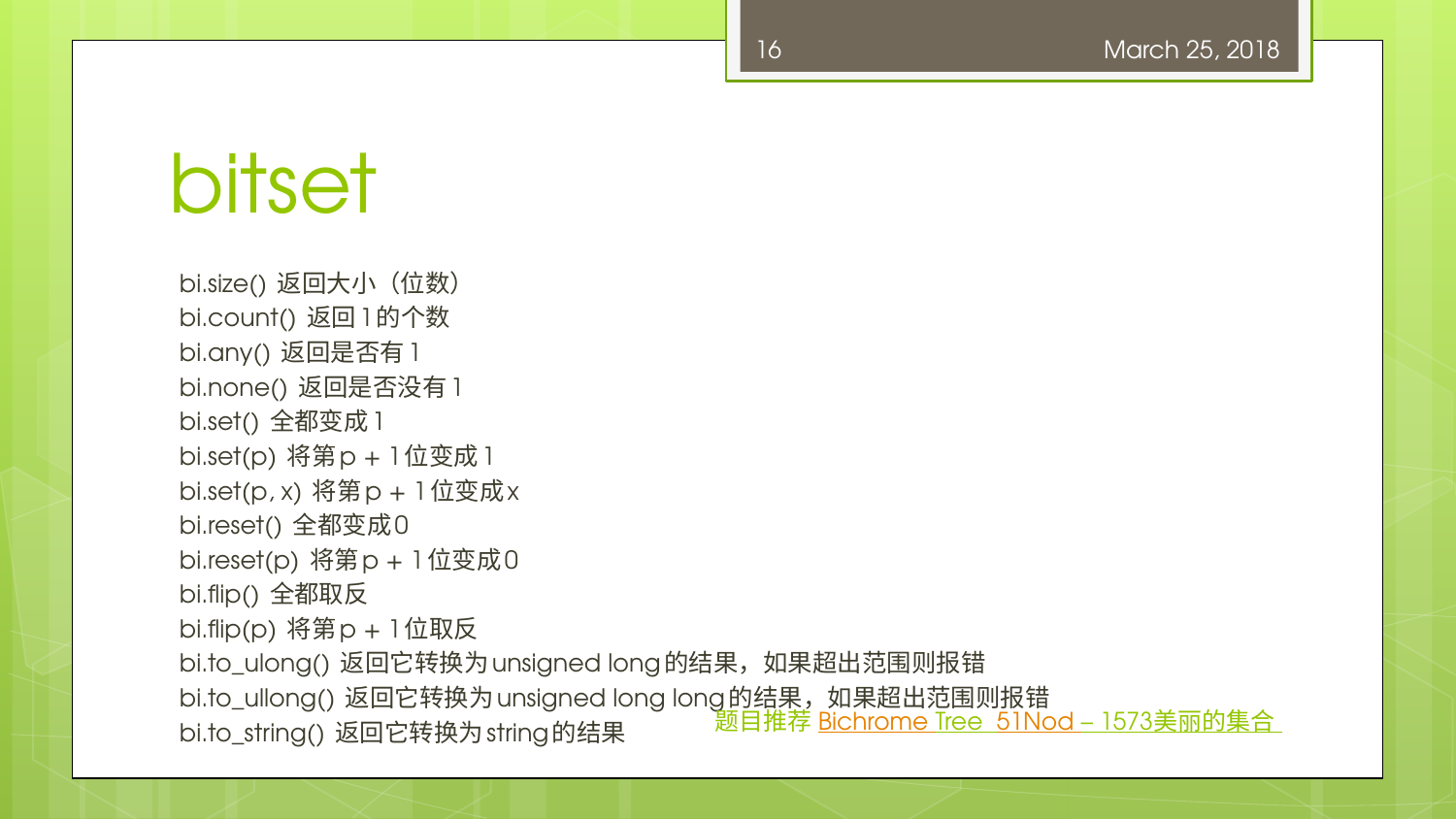

16
March 25, 2018
# bitset
bi.size() 返回大小（位数）
bi.count() 返回1的个数
bi.any() 返回是否有1
bi.none() 返回是否没有1
bi.set() 全都变成1
bi.set(p) 将第p + 1位变成1
bi.set(p, x) 将第p + 1位变成x
bi.reset() 全都变成0
bi.reset(p) 将第p + 1位变成0
bi.flip() 全都取反
bi.flip(p) 将第p + 1位取反
bi.to_ulong() 返回它转换为unsigned long的结果，如果超出范围则报错
bi.to_ullong() 返回它转换为unsigned long long的结果，如果超出范围则报错
bi.to_string() 返回它转换为string的结果
题目推荐Bichrome Tree  51Nod – 1573美丽的集合